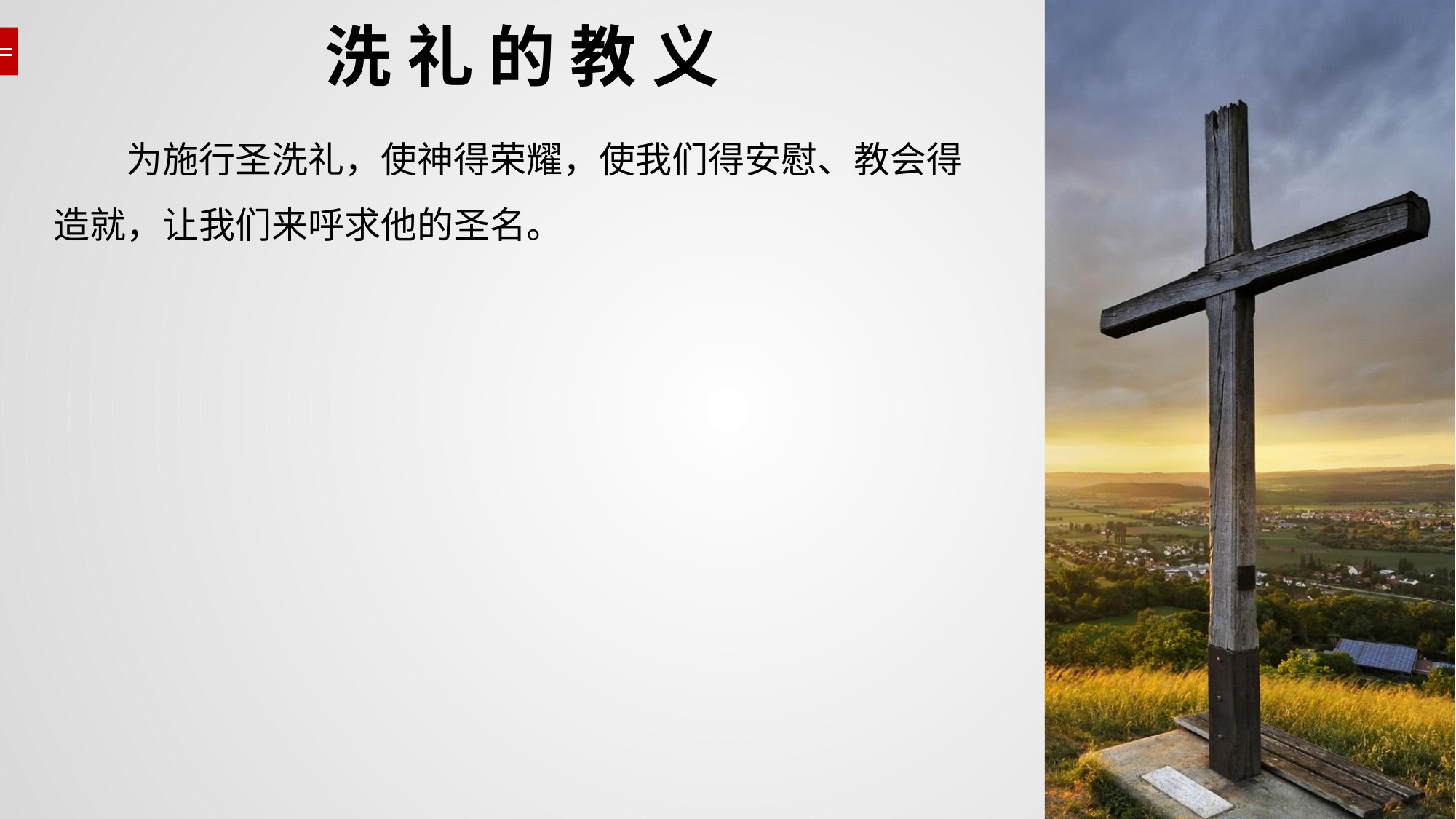

洗礼的教义
　　为施行圣洗礼，使神得荣耀，使我们得安慰、教会得造就，让我们来呼求他的圣名。